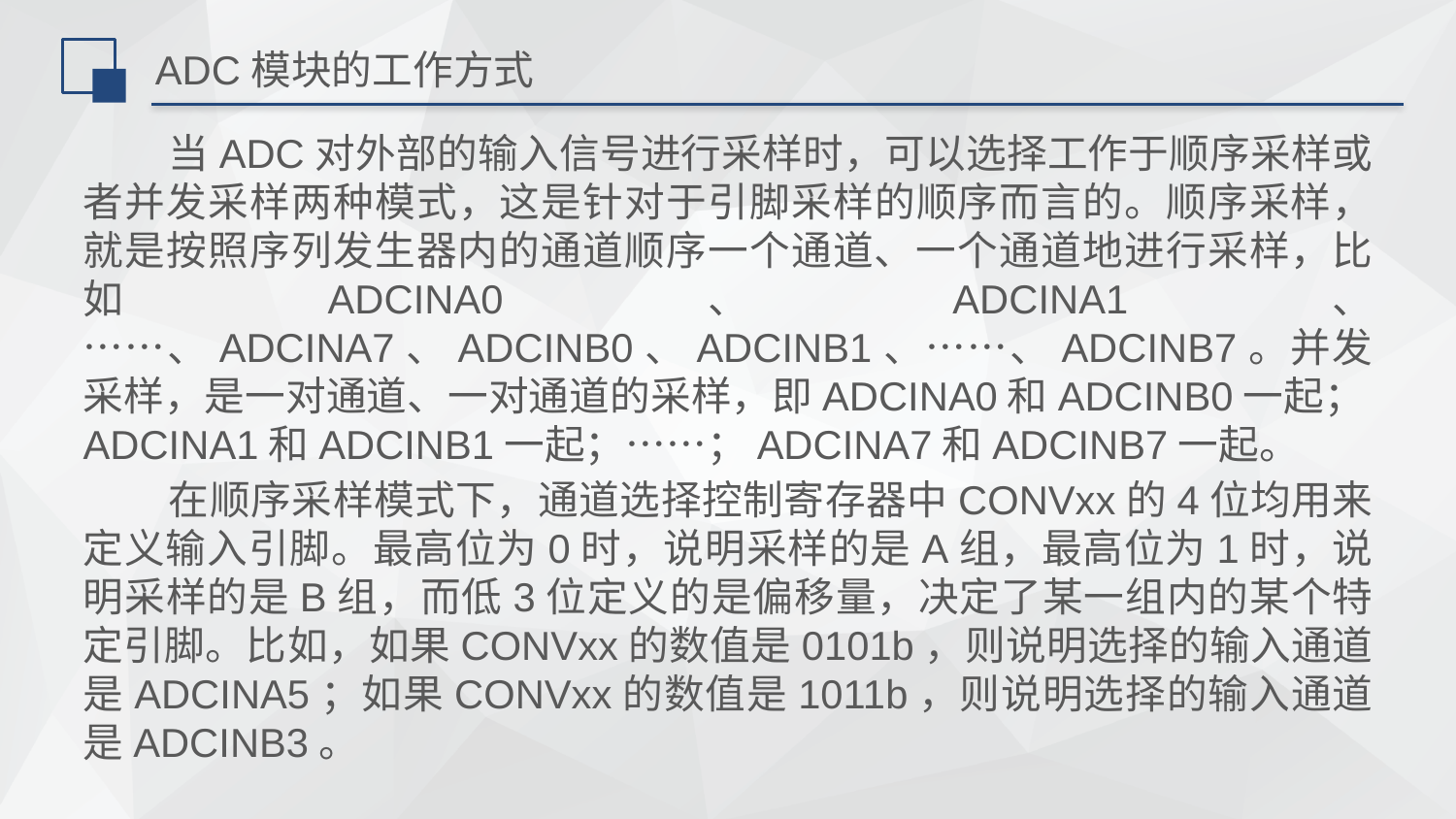

# ADC模块的工作方式
当ADC对外部的输入信号进行采样时，可以选择工作于顺序采样或者并发采样两种模式，这是针对于引脚采样的顺序而言的。顺序采样，就是按照序列发生器内的通道顺序一个通道、一个通道地进行采样，比如ADCINA0、ADCINA1、……、ADCINA7、ADCINB0、ADCINB1、……、ADCINB7。并发采样，是一对通道、一对通道的采样，即ADCINA0和ADCINB0一起；ADCINA1和ADCINB1一起；……；ADCINA7和ADCINB7一起。
在顺序采样模式下，通道选择控制寄存器中CONVxx的4位均用来定义输入引脚。最高位为0时，说明采样的是A组，最高位为1时，说明采样的是B组，而低3位定义的是偏移量，决定了某一组内的某个特定引脚。比如，如果CONVxx的数值是0101b，则说明选择的输入通道是ADCINA5；如果CONVxx的数值是1011b，则说明选择的输入通道是ADCINB3。